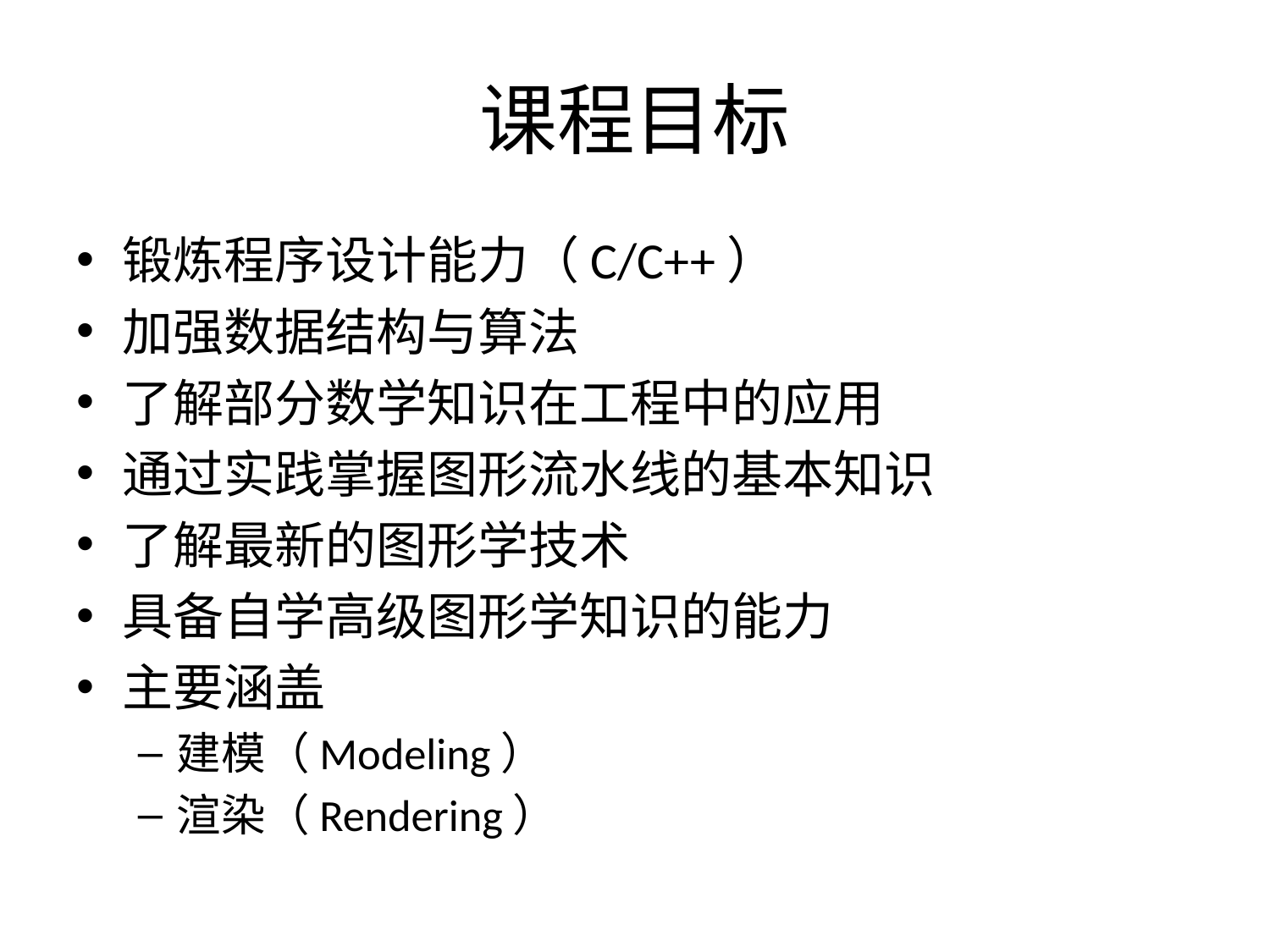

# 课程目标
锻炼程序设计能力（C/C++）
加强数据结构与算法
了解部分数学知识在工程中的应用
通过实践掌握图形流水线的基本知识
了解最新的图形学技术
具备自学高级图形学知识的能力
主要涵盖
建模（Modeling）
渲染（Rendering）